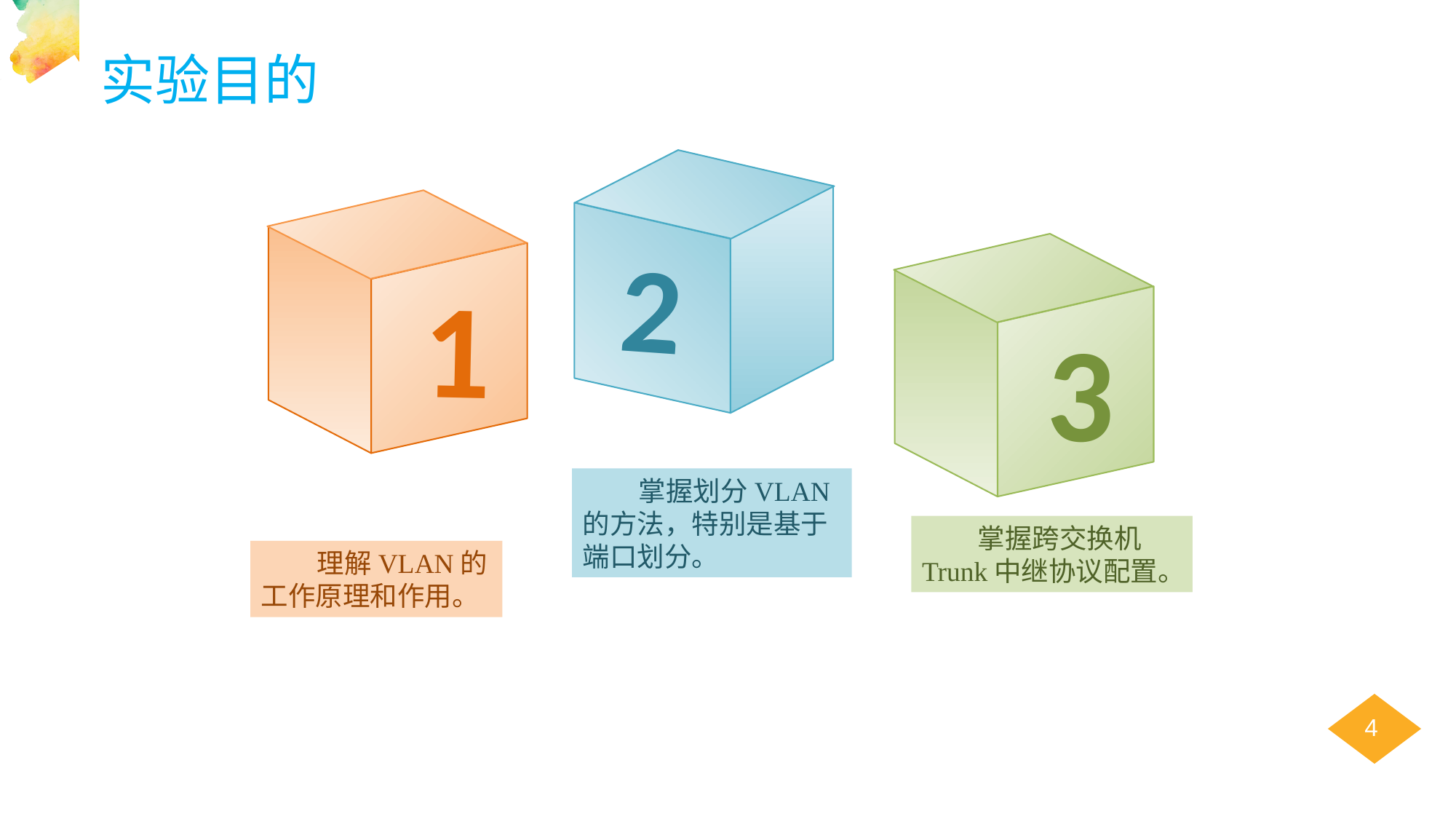

实验目的

2

1

3
        掌握划分VLAN的方法，特别是基于端口划分。
        掌握跨交换机Trunk中继协议配置。
        理解VLAN的工作原理和作用。